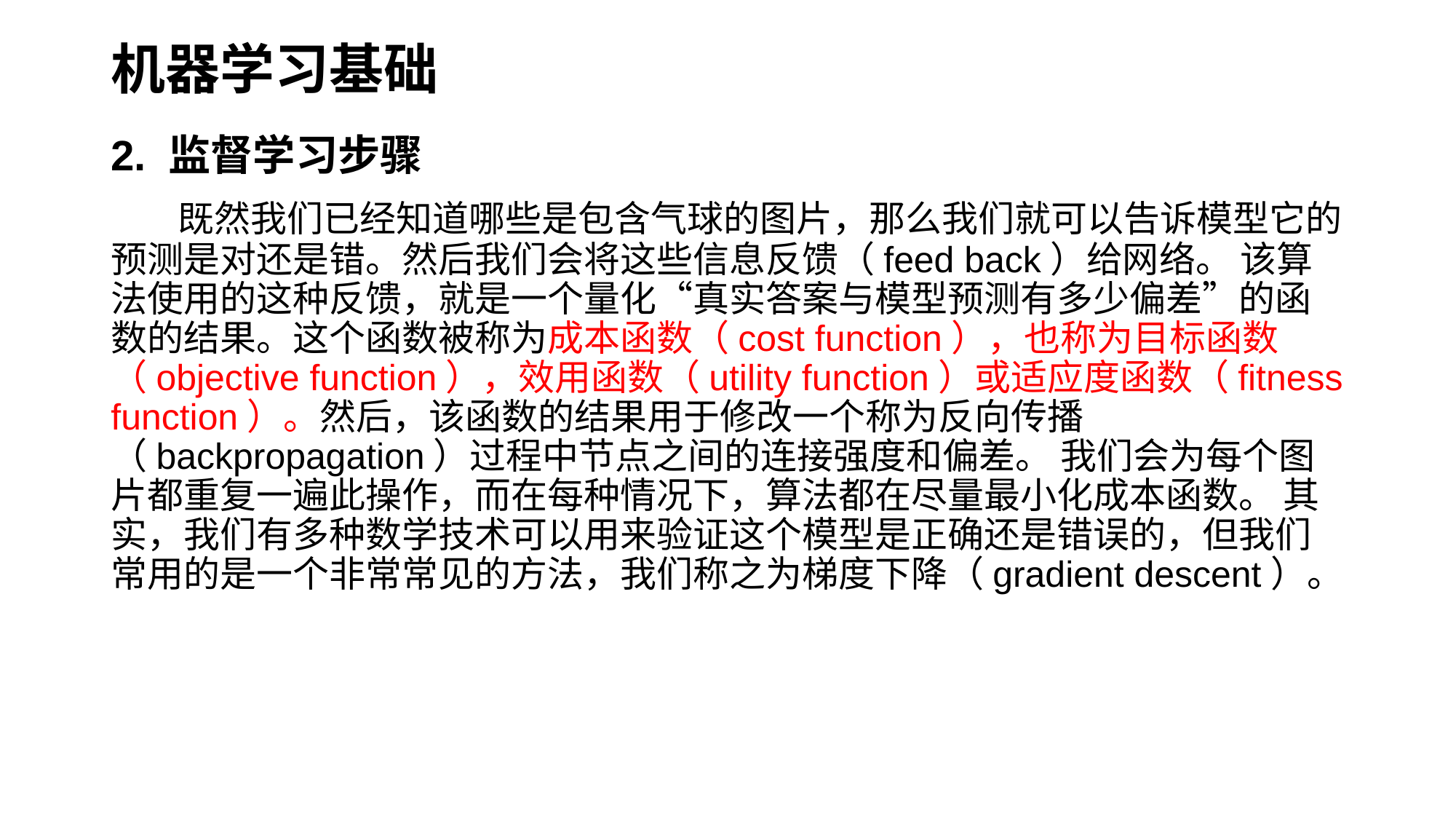

# 机器学习基础
2. 监督学习步骤
      既然我们已经知道哪些是包含气球的图片，那么我们就可以告诉模型它的预测是对还是错。然后我们会将这些信息反馈（feed back）给网络。 该算法使用的这种反馈，就是一个量化“真实答案与模型预测有多少偏差”的函数的结果。这个函数被称为成本函数（cost function），也称为目标函数（objective function），效用函数（utility function）或适应度函数（fitness function）。然后，该函数的结果用于修改一个称为反向传播（backpropagation）过程中节点之间的连接强度和偏差。 我们会为每个图片都重复一遍此操作，而在每种情况下，算法都在尽量最小化成本函数。 其实，我们有多种数学技术可以用来验证这个模型是正确还是错误的，但我们常用的是一个非常常见的方法，我们称之为梯度下降（gradient descent）。